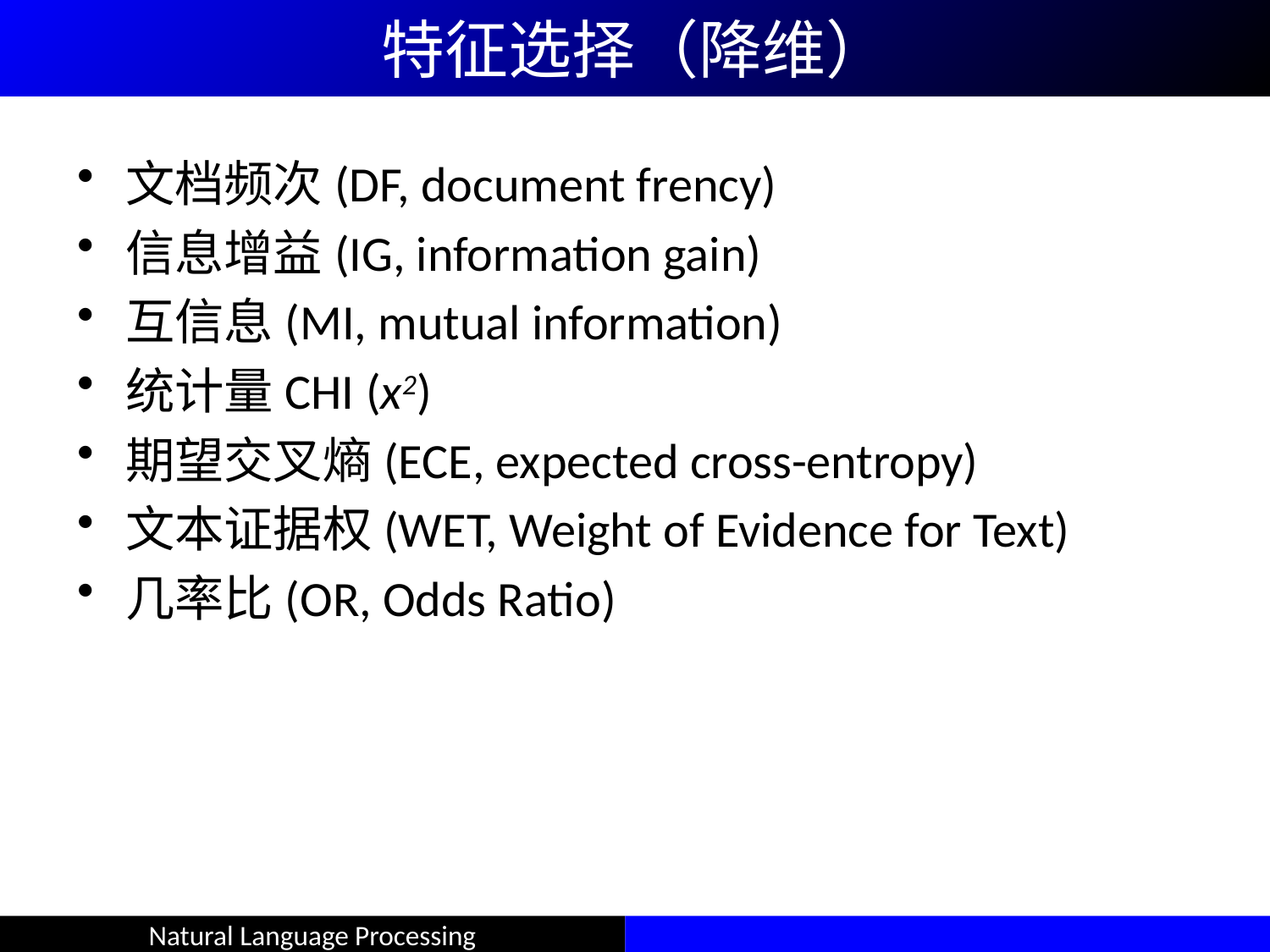

特征选择（降维）
文档频次(DF, document frency)
信息增益(IG, information gain)
互信息(MI, mutual information)
统计量CHI (x2)
期望交叉熵(ECE, expected cross-entropy)
文本证据权(WET, Weight of Evidence for Text)
几率比(OR, Odds Ratio)